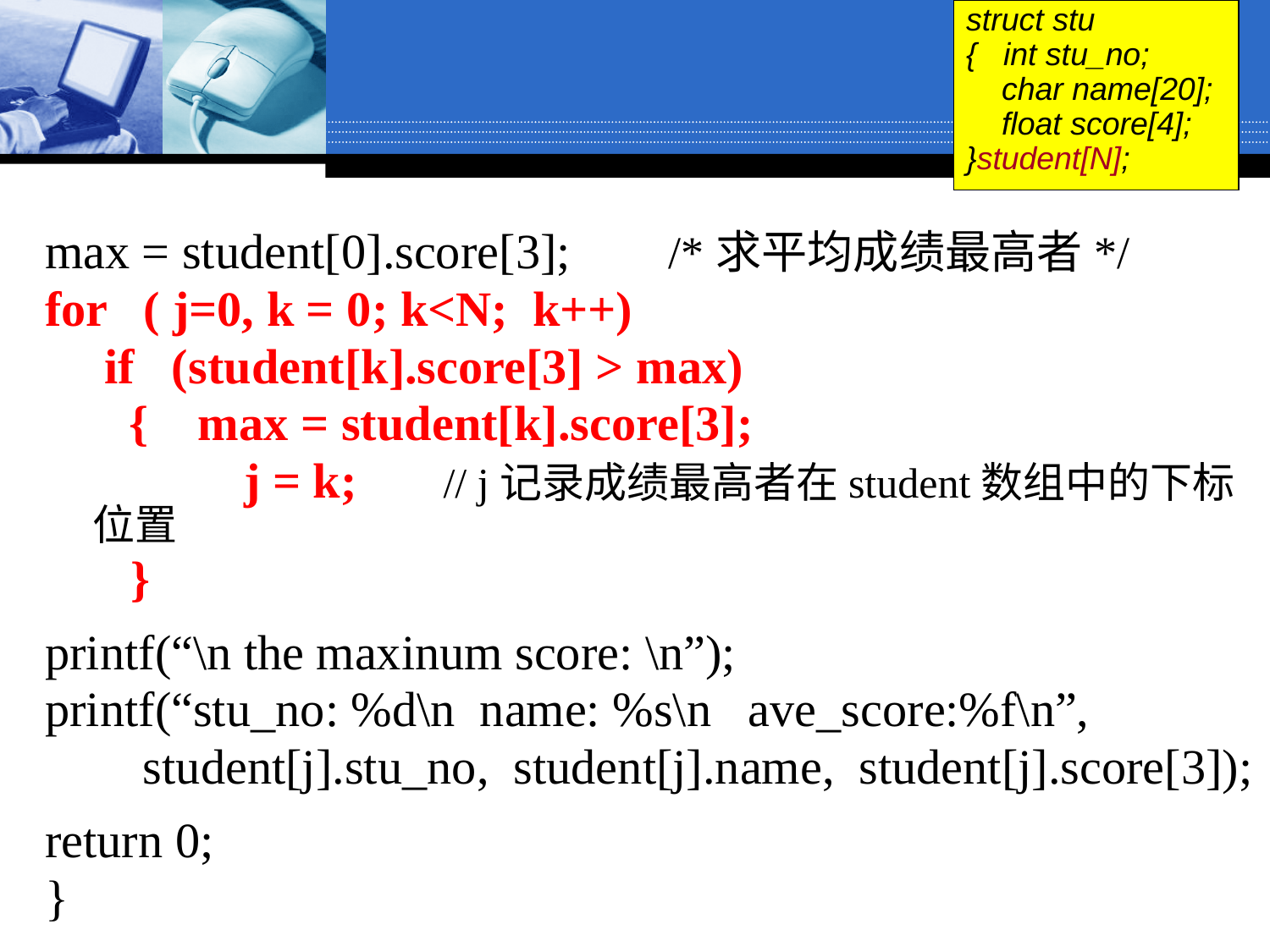

struct stu
{   int stu_no;
    char name[20];
    float score[4];
}student[N];
max = student[0].score[3];        /*求平均成绩最高者*/
for   ( j=0, k = 0; k<N;  k++)
	 if   (student[k].score[3] > max)
	   {    max = student[k].score[3];
		  j = k;       // j记录成绩最高者在student数组中的下标位置
       }

printf(“\n the maxinum score: \n”);
printf(“stu_no: %d\n  name: %s\n   ave_score:%f\n”,
        student[j].stu_no,  student[j].name,  student[j].score[3]);

return 0;
}